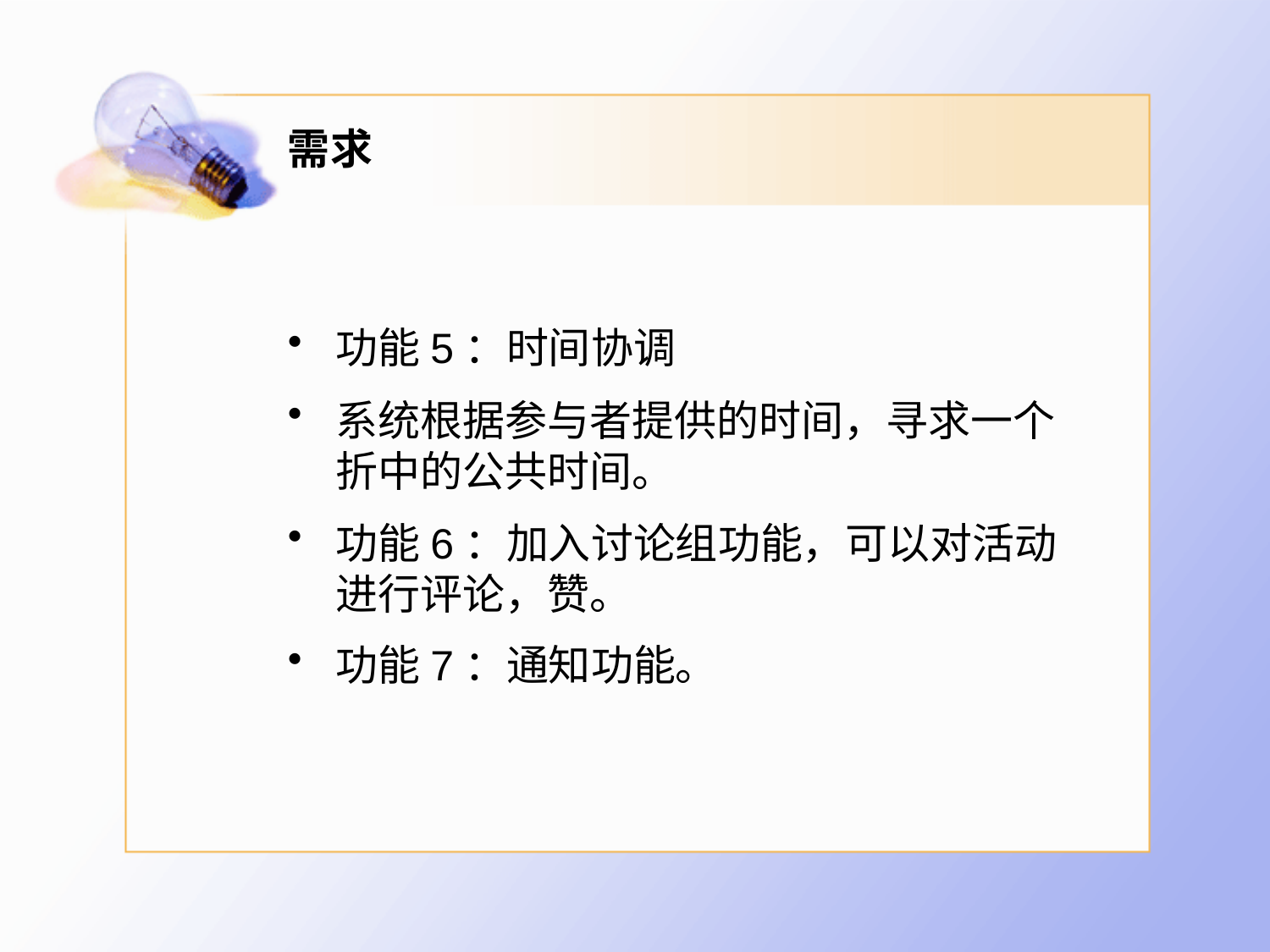

# 需求

功能5：时间协调
系统根据参与者提供的时间，寻求一个折中的公共时间。
功能6：加入讨论组功能，可以对活动进行评论，赞。
功能7：通知功能。